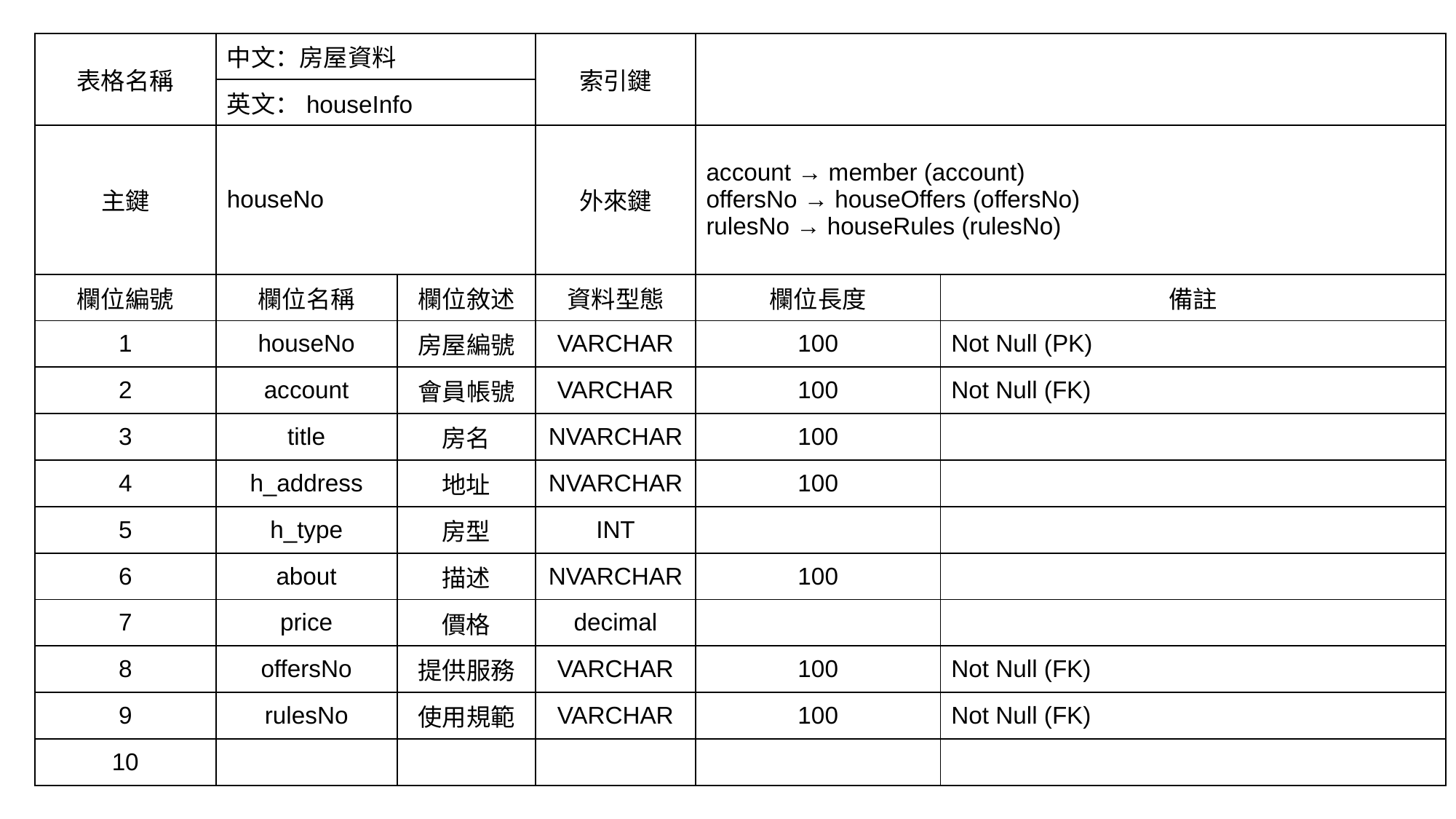

| 表格名稱 | 中文：房屋資料 |  | 索引鍵 |  |  |
| --- | --- | --- | --- | --- | --- |
|  | 英文：houseInfo |  |  |  |  |
| 主鍵 | houseNo |  | 外來鍵 | account → member (account) offersNo → houseOffers (offersNo) rulesNo → houseRules (rulesNo) |  |
| 欄位編號 | 欄位名稱 | 欄位敘述 | 資料型態 | 欄位長度 | 備註 |
| 1 | houseNo | 房屋編號 | VARCHAR | 100 | Not Null (PK) |
| 2 | account | 會員帳號 | VARCHAR | 100 | Not Null (FK) |
| 3 | title | 房名 | NVARCHAR | 100 |  |
| 4 | h\_address | 地址 | NVARCHAR | 100 |  |
| 5 | h\_type | 房型 | INT |  |  |
| 6 | about | 描述 | NVARCHAR | 100 |  |
| 7 | price | 價格 | decimal |  |  |
| 8 | offersNo | 提供服務 | VARCHAR | 100 | Not Null (FK) |
| 9 | rulesNo | 使用規範 | VARCHAR | 100 | Not Null (FK) |
| 10 |  |  |  |  |  |